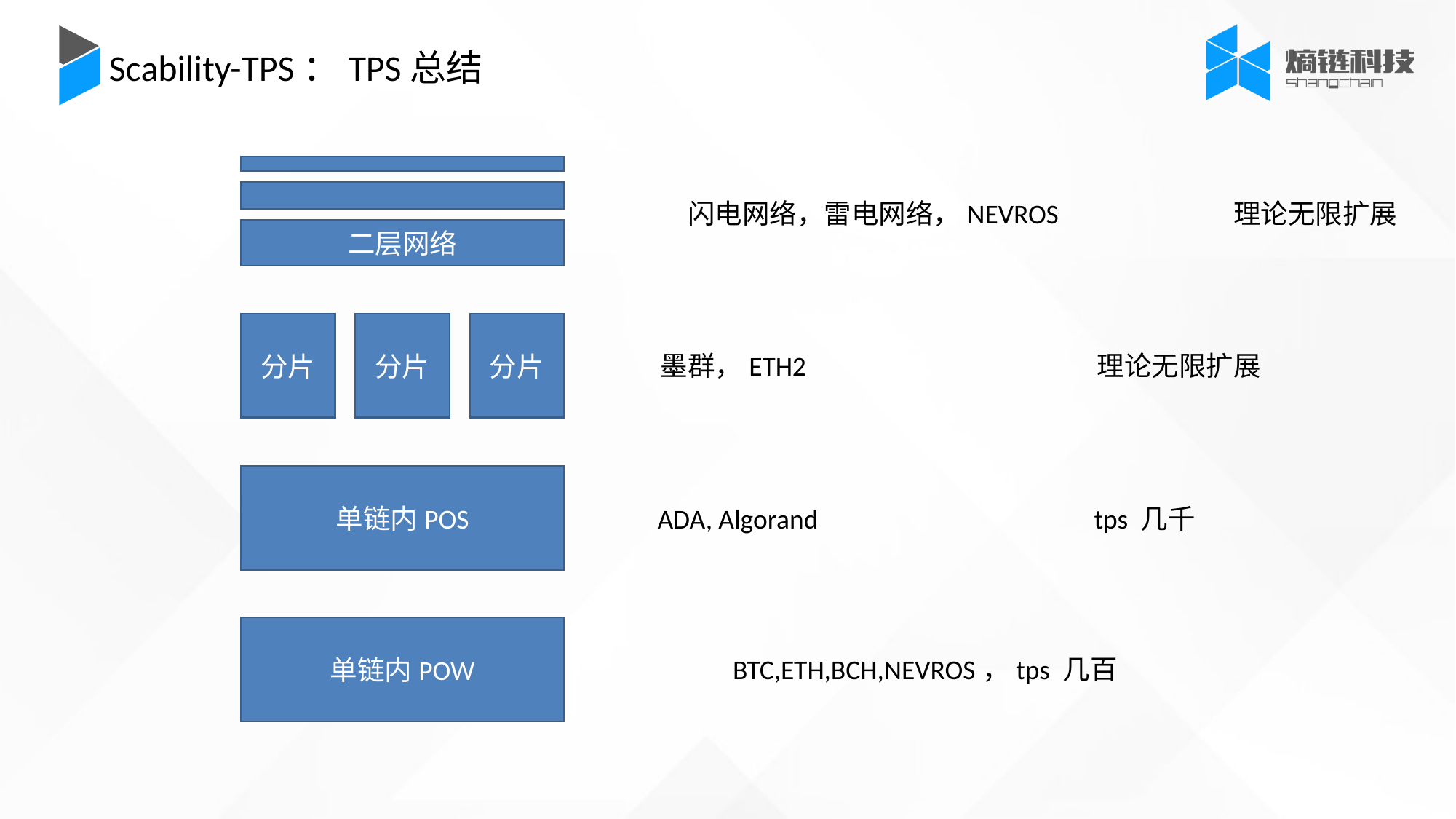

Scability-TPS：TPS总结

闪电网络，雷电网络，NEVROS		理论无限扩展
二层网络
分片
分片
分片
墨群，ETH2			理论无限扩展
单链内POS
ADA, Algorand			tps 几千
单链内POW
BTC,ETH,BCH,NEVROS，tps 几百